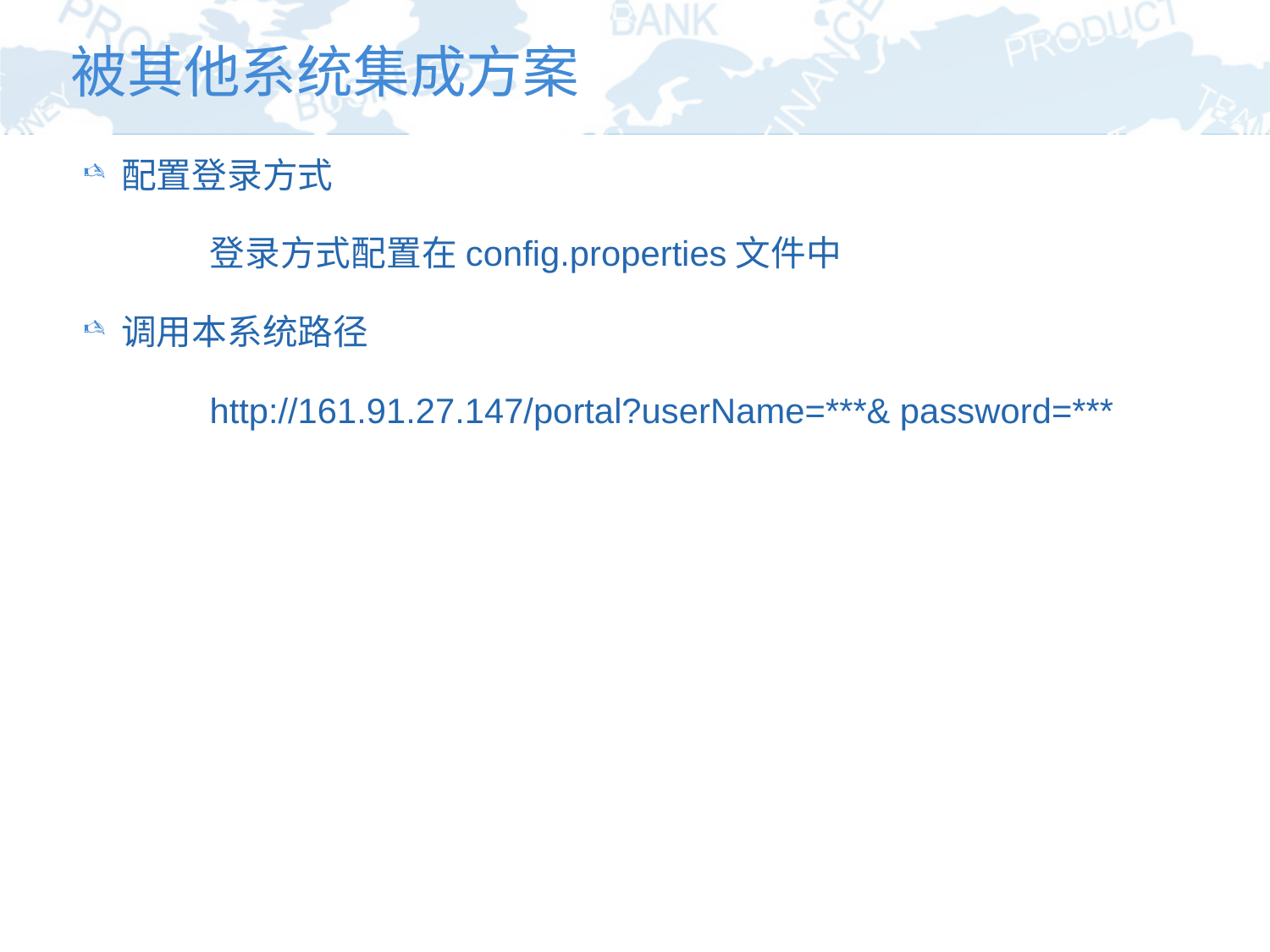

# 被其他系统集成方案
配置登录方式
	登录方式配置在config.properties文件中
调用本系统路径
	http://161.91.27.147/portal?userName=***& password=***